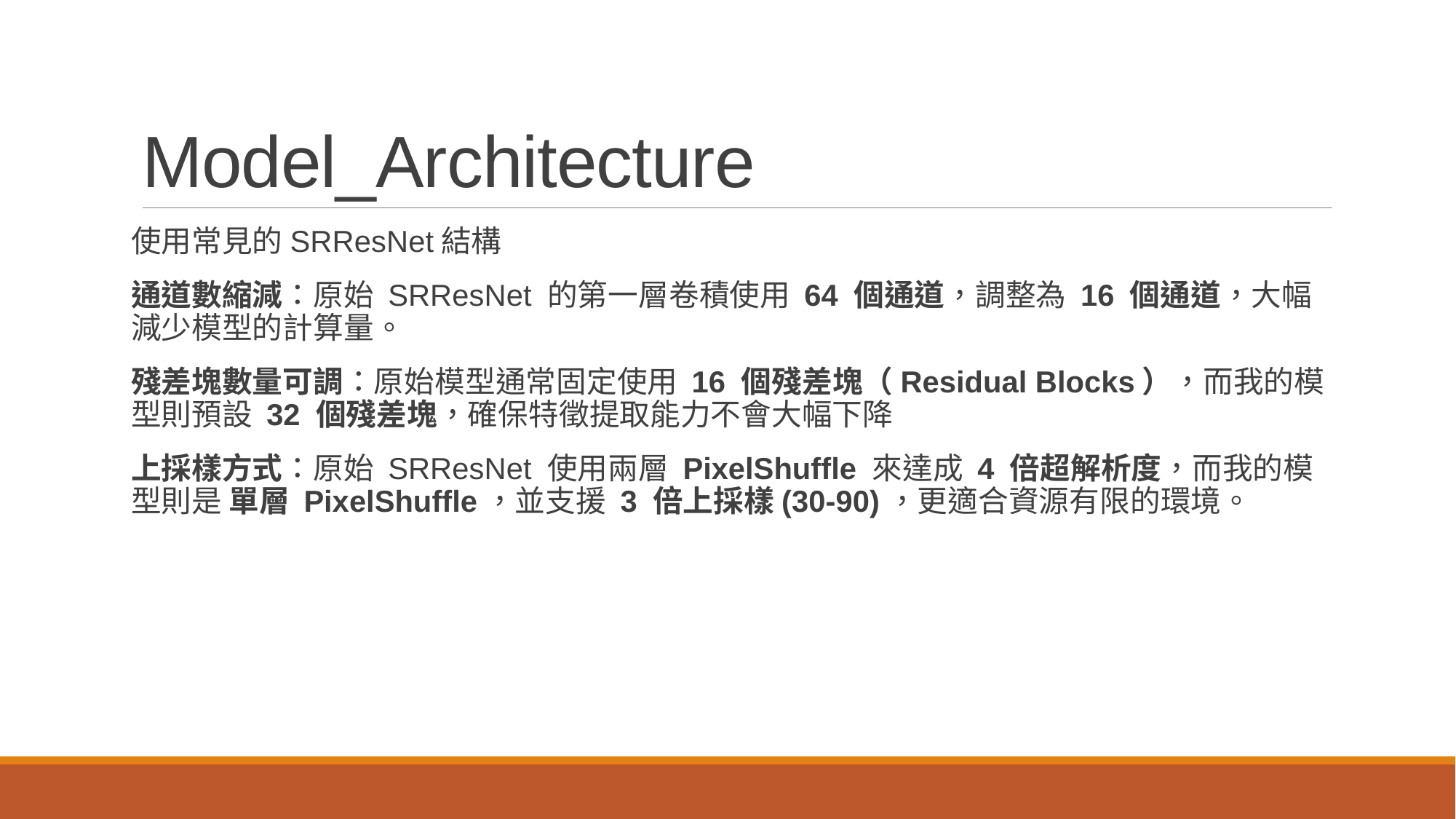

# Model_Architecture
使用常見的SRResNet結構
通道數縮減：原始 SRResNet 的第一層卷積使用 64 個通道，調整為 16 個通道，大幅減少模型的計算量。
殘差塊數量可調：原始模型通常固定使用 16 個殘差塊（Residual Blocks），而我的模型則預設 32 個殘差塊，確保特徵提取能力不會大幅下降
上採樣方式：原始 SRResNet 使用兩層 PixelShuffle 來達成 4 倍超解析度，而我的模型則是 單層 PixelShuffle，並支援 3 倍上採樣(30-90)，更適合資源有限的環境。